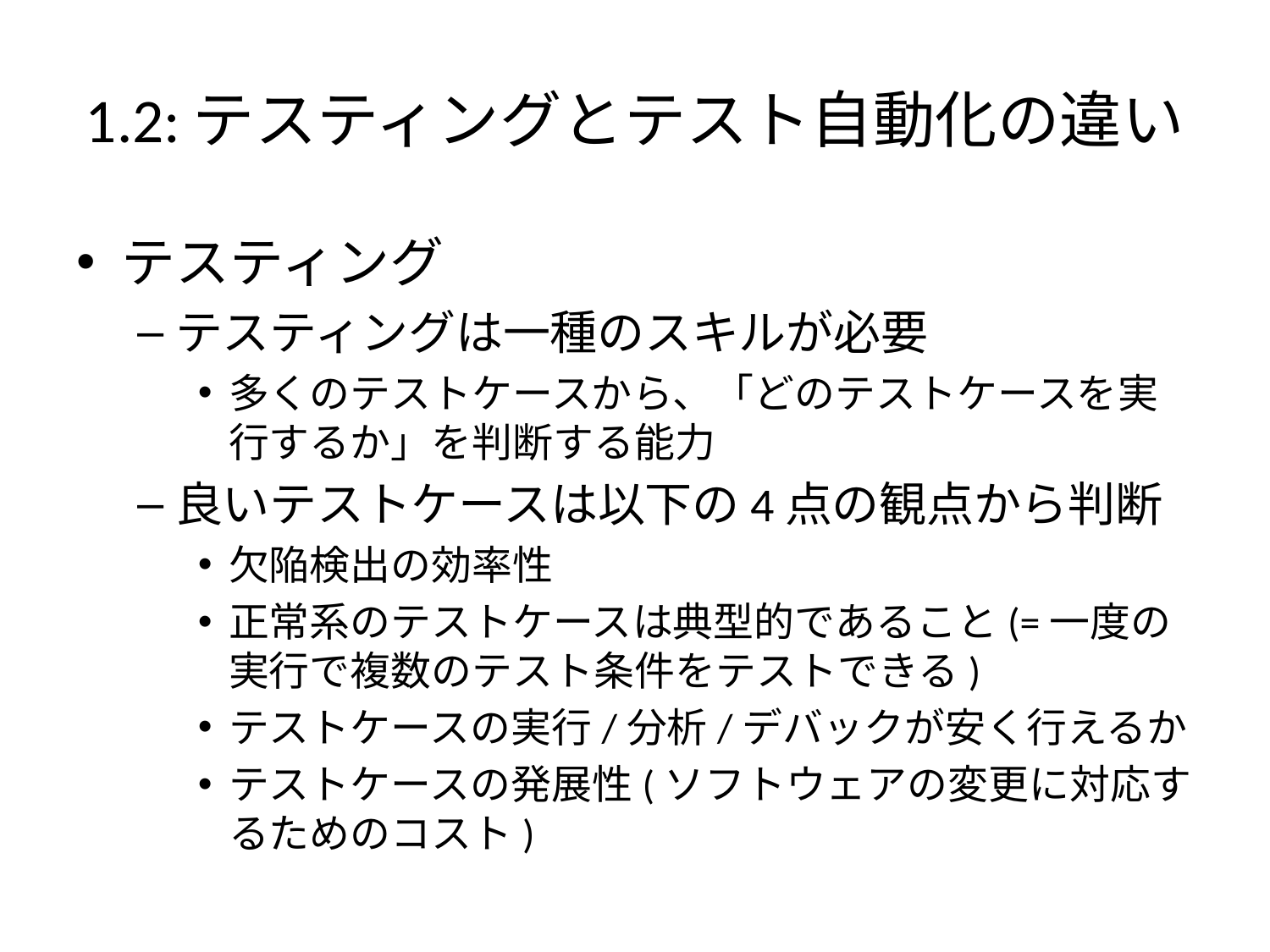

# 1.2:テスティングとテスト自動化の違い
テスティング
テスティングは一種のスキルが必要
多くのテストケースから、「どのテストケースを実行するか」を判断する能力
良いテストケースは以下の4点の観点から判断
欠陥検出の効率性
正常系のテストケースは典型的であること(=一度の実行で複数のテスト条件をテストできる)
テストケースの実行/分析/デバックが安く行えるか
テストケースの発展性(ソフトウェアの変更に対応するためのコスト)